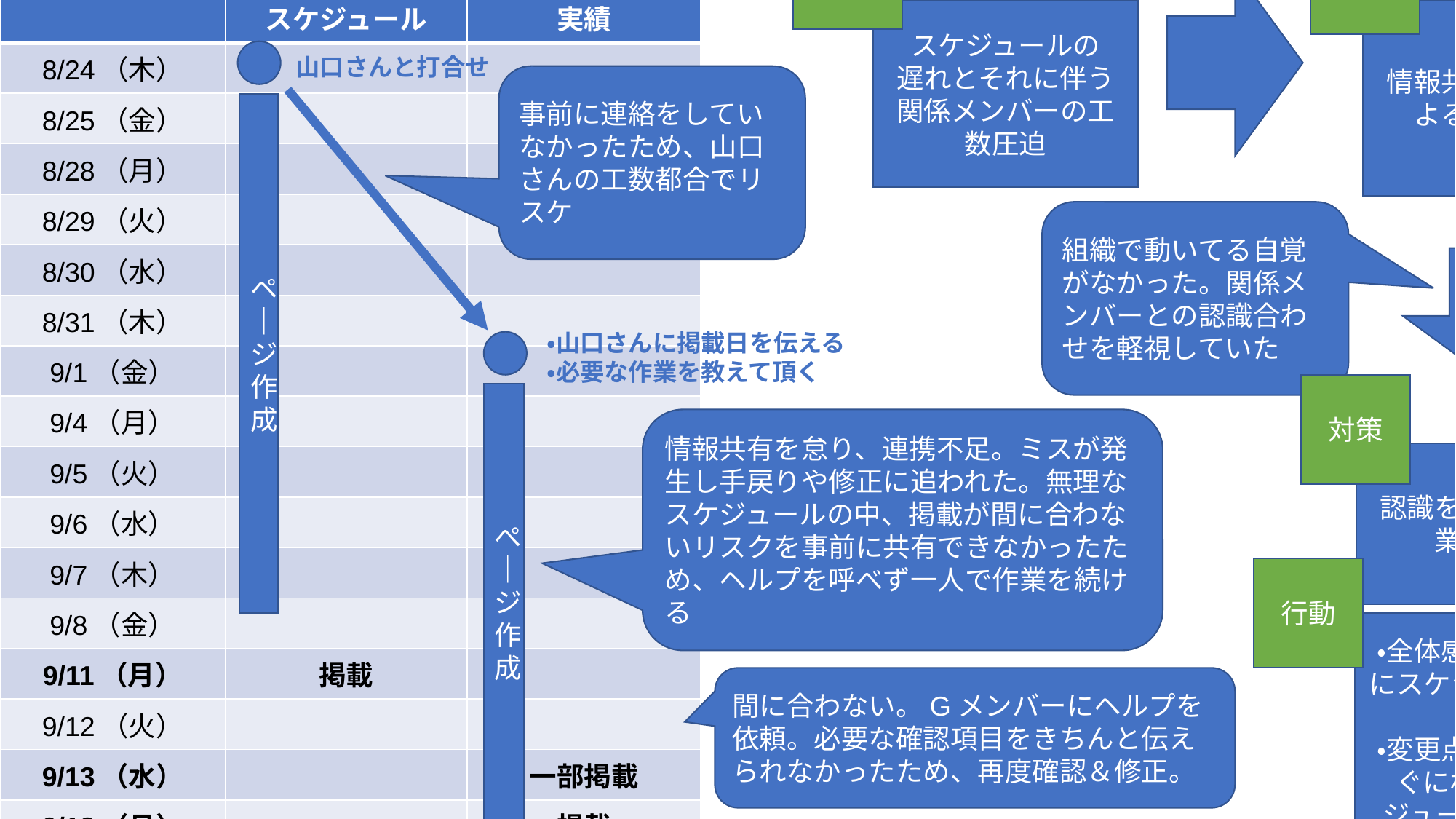

情報共有の不足による連携不足
問題
原因

|  | スケジュール | 実績 |
| --- | --- | --- |
| 8/24（木） |  |  |
| 8/25（金） |  |  |
| 8/28（月） |  |  |
| 8/29（火） |  |  |
| 8/30（水） |  |  |
| 8/31（木） |  |  |
| 9/1（金） |  |  |
| 9/4（月） |  |  |
| 9/5（火） |  |  |
| 9/6（水） |  |  |
| 9/7（木） |  |  |
| 9/8（金） |  |  |
| 9/11（月） | 掲載 |  |
| 9/12（火） |  |  |
| 9/13（水） |  | 一部掲載 |
| 9/18（月） |  | 掲載 |
スケジュールの
遅れとそれに伴う関係メンバーの工数圧迫

山口さんと打合せ
事前に連絡をしていなかったため、山口さんの工数都合でリスケ
ペ｜ジ作成
組織で動いてる自覚がなかった。関係メンバーとの認識合わせを軽視していた

・山口さんに掲載日を伝える
・必要な作業を教えて頂く

対策
ぺ｜ジ作成
情報共有を怠り、連携不足。ミスが発生し手戻りや修正に追われた。無理なスケジュールの中、掲載が間に合わないリスクを事前に共有できなかったため、ヘルプを呼べず一人で作業を続ける
認識を合わせて作業する。
行動
・全体感が分かるようにスケジュールを作成しする
・変更点があれば、すぐに相談し、スケジュールを練り直す
間に合わない。Gメンバーにヘルプを依頼。必要な確認項目をきちんと伝えられなかったため、再度確認＆修正。